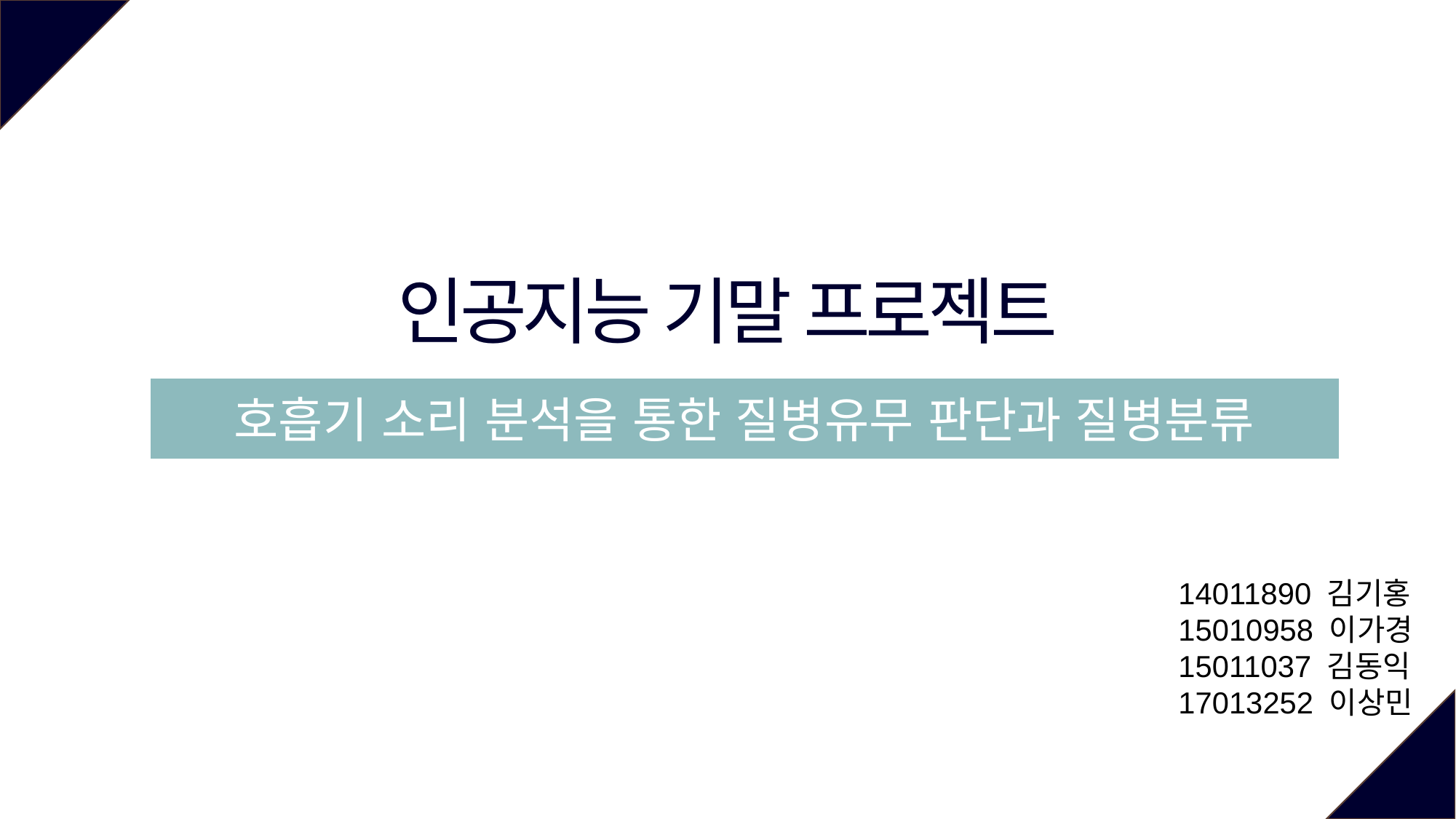

인공지능 기말 프로젝트
호흡기 소리 분석을 통한 질병유무 판단과 질병분류
14011890 김기홍
15010958 이가경
15011037 김동익
17013252 이상민